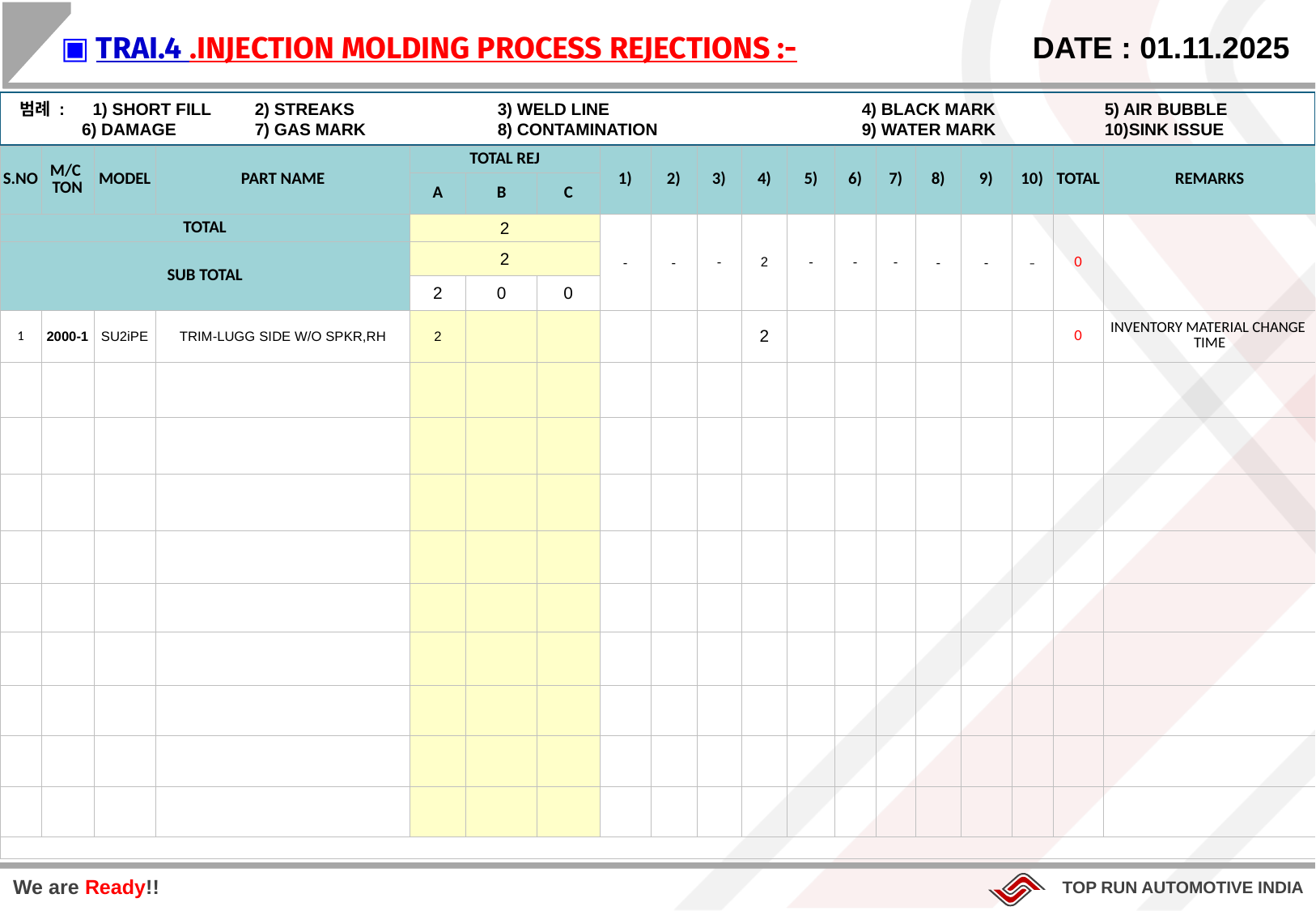

▣ TRAI.4 .INJECTION MOLDING PROCESS REJECTIONS :-
DATE : 01.11.2025
 범례 :      1) SHORT FILL	2) STREAKS		3) WELD LINE			4) BLACK MARK	5) AIR BUBBLE
               6) DAMAGE	7) GAS MARK		8) CONTAMINATION		9) WATER MARK 	10)SINK ISSUE
| S.NO | M/C TON | MODEL | PART NAME | TOTAL REJ |  |  | 1) | 2) | 3) | 4) | 5) | 6) | 7) | 8) | 9) | 10) | TOTAL | REMARKS |
| --- | --- | --- | --- | --- | --- | --- | --- | --- | --- | --- | --- | --- | --- | --- | --- | --- | --- | --- |
|  |  |  |  | A | B | C |  |  |  |  |  |  |  |  |  |  |  |  |
| TOTAL |  |  |  | 2 |  |  | - | - | - | 2 | - | - | - | - | - | - | 0 |  |
| SUB TOTAL |  |  |  | 2 |  |  |  |  |  |  |  |  |  |  |  |  |  |  |
|  |  |  |  | 2 | 0 | 0 |  |  |  |  |  |  |  |  |  |  |  |  |
| 1 | 2000-1 | SU2iPE | TRIM-LUGG SIDE W/O SPKR,RH | 2 |  |  |  |  |  | 2 |  |  |  |  |  |  | 0 | INVENTORY MATERIAL CHANGE TIME |
|  |  |  |  |  |  |  |  |  |  |  |  |  |  |  |  |  |  |  |
|  |  |  |  |  |  |  |  |  |  |  |  |  |  |  |  |  |  |  |
|  |  |  |  |  |  |  |  |  |  |  |  |  |  |  |  |  |  |  |
|  |  |  |  |  |  |  |  |  |  |  |  |  |  |  |  |  |  |  |
|  |  |  |  |  |  |  |  |  |  |  |  |  |  |  |  |  |  |  |
|  |  |  |  |  |  |  |  |  |  |  |  |  |  |  |  |  |  |  |
|  |  |  |  |  |  |  |  |  |  |  |  |  |  |  |  |  |  |  |
|  |  |  |  |  |  |  |  |  |  |  |  |  |  |  |  |  |  |  |
|  |  |  |  |  |  |  |  |  |  |  |  |  |  |  |  |  |  |  |
|  |  |  |  |  |  |  |  |  |  |  |  |  |  |  |  |  |  |  |